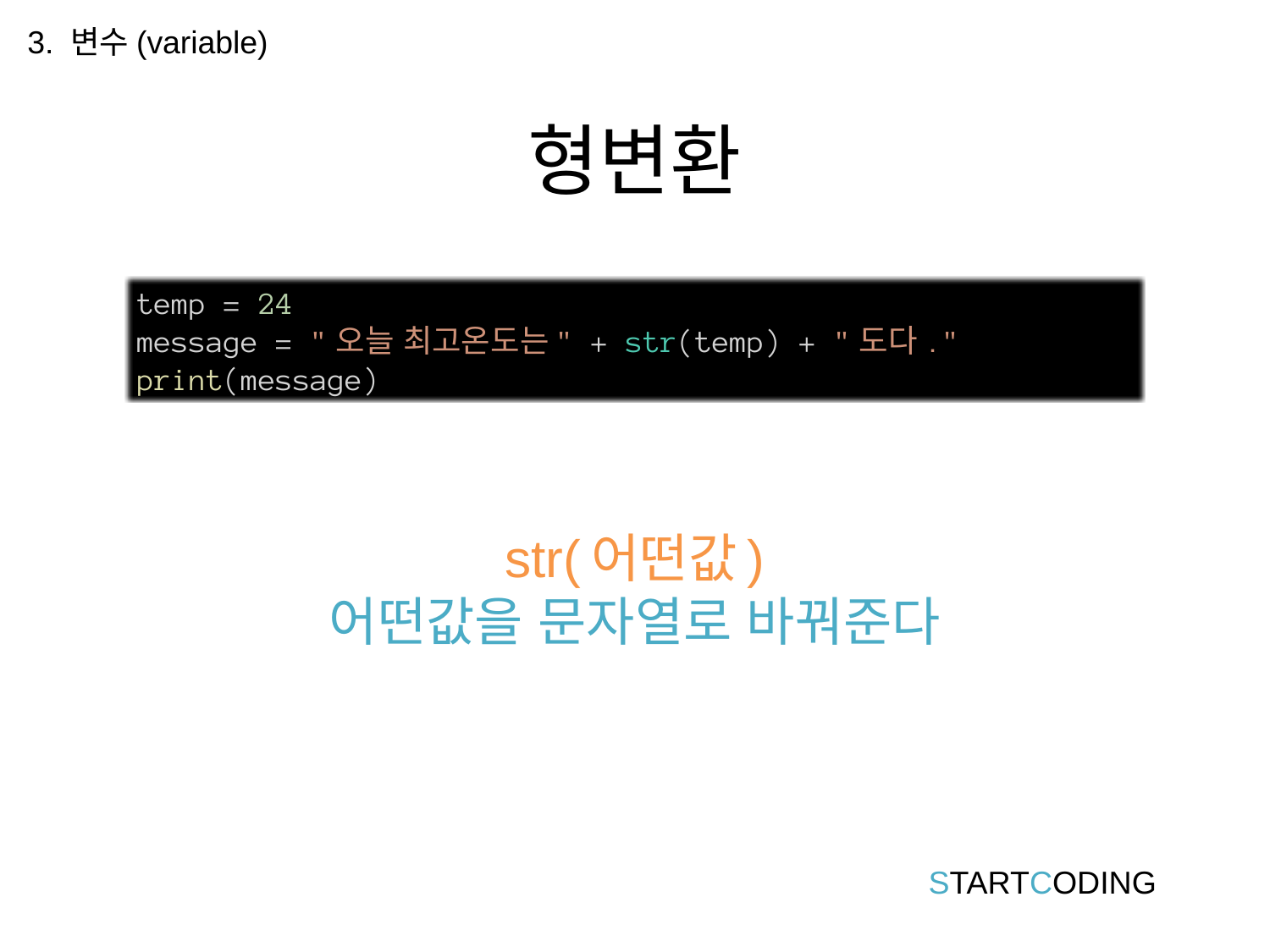

3. 변수(variable)
# 형변환
temp = 24
message = "오늘 최고온도는" + str(temp) + "도다."
print(message)
str(어떤값)
어떤값을 문자열로 바꿔준다
STARTCODING